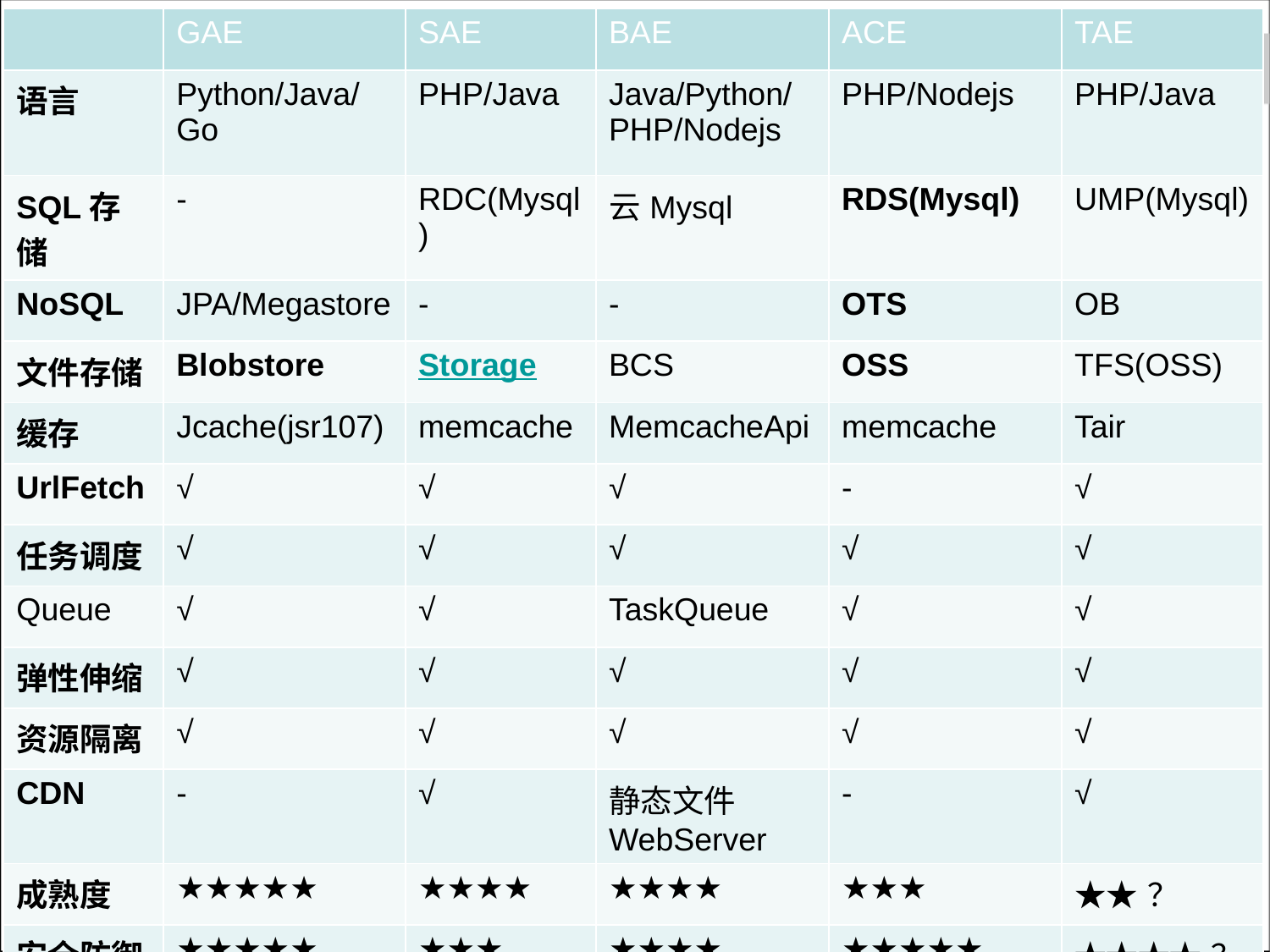

|  | GAE | SAE | BAE | ACE | TAE |
| --- | --- | --- | --- | --- | --- |
| 语言 | Python/Java/ Go | PHP/Java | Java/Python/ PHP/Nodejs | PHP/Nodejs | PHP/Java |
| SQL存储 | - | RDC(Mysql) | 云Mysql | RDS(Mysql) | UMP(Mysql) |
| NoSQL | JPA/Megastore | - | - | OTS | OB |
| 文件存储 | Blobstore | Storage | BCS | OSS | TFS(OSS) |
| 缓存 | Jcache(jsr107) | memcache | MemcacheApi | memcache | Tair |
| UrlFetch | √ | √ | √ | - | √ |
| 任务调度 | √ | √ | √ | √ | √ |
| Queue | √ | √ | TaskQueue | √ | √ |
| 弹性伸缩 | √ | √ | √ | √ | √ |
| 资源隔离 | √ | √ | √ | √ | √ |
| CDN | - | √ | 静态文件WebServer | - | √ |
| 成熟度 | ★★★★★ | ★★★★ | ★★★★ | ★★★ | ★★？ |
| 安全防御 | ★★★★★ | ★★★ | ★★★★ | ★★★★★ | ★★★★？ |
#